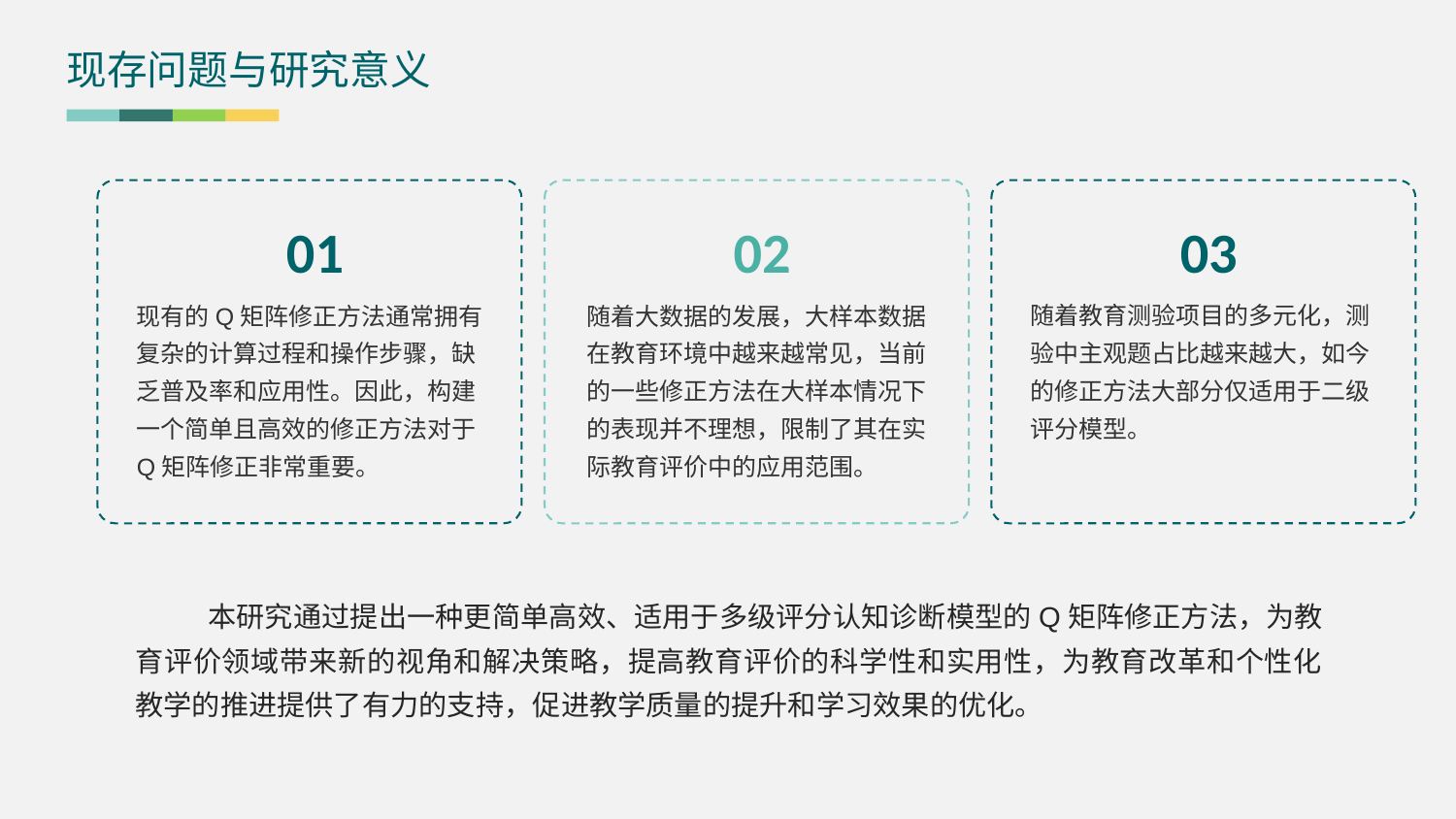

现存问题与研究意义

01
02
03
现有的Q矩阵修正方法通常拥有复杂的计算过程和操作步骤，缺乏普及率和应用性。因此，构建一个简单且高效的修正方法对于Q矩阵修正非常重要。
随着大数据的发展，大样本数据在教育环境中越来越常见，当前的一些修正方法在大样本情况下的表现并不理想，限制了其在实际教育评价中的应用范围。
随着教育测验项目的多元化，测验中主观题占比越来越大，如今的修正方法大部分仅适用于二级评分模型。
本研究通过提出一种更简单高效、适用于多级评分认知诊断模型的Q矩阵修正方法，为教育评价领域带来新的视角和解决策略，提高教育评价的科学性和实用性，为教育改革和个性化教学的推进提供了有力的支持，促进教学质量的提升和学习效果的优化。